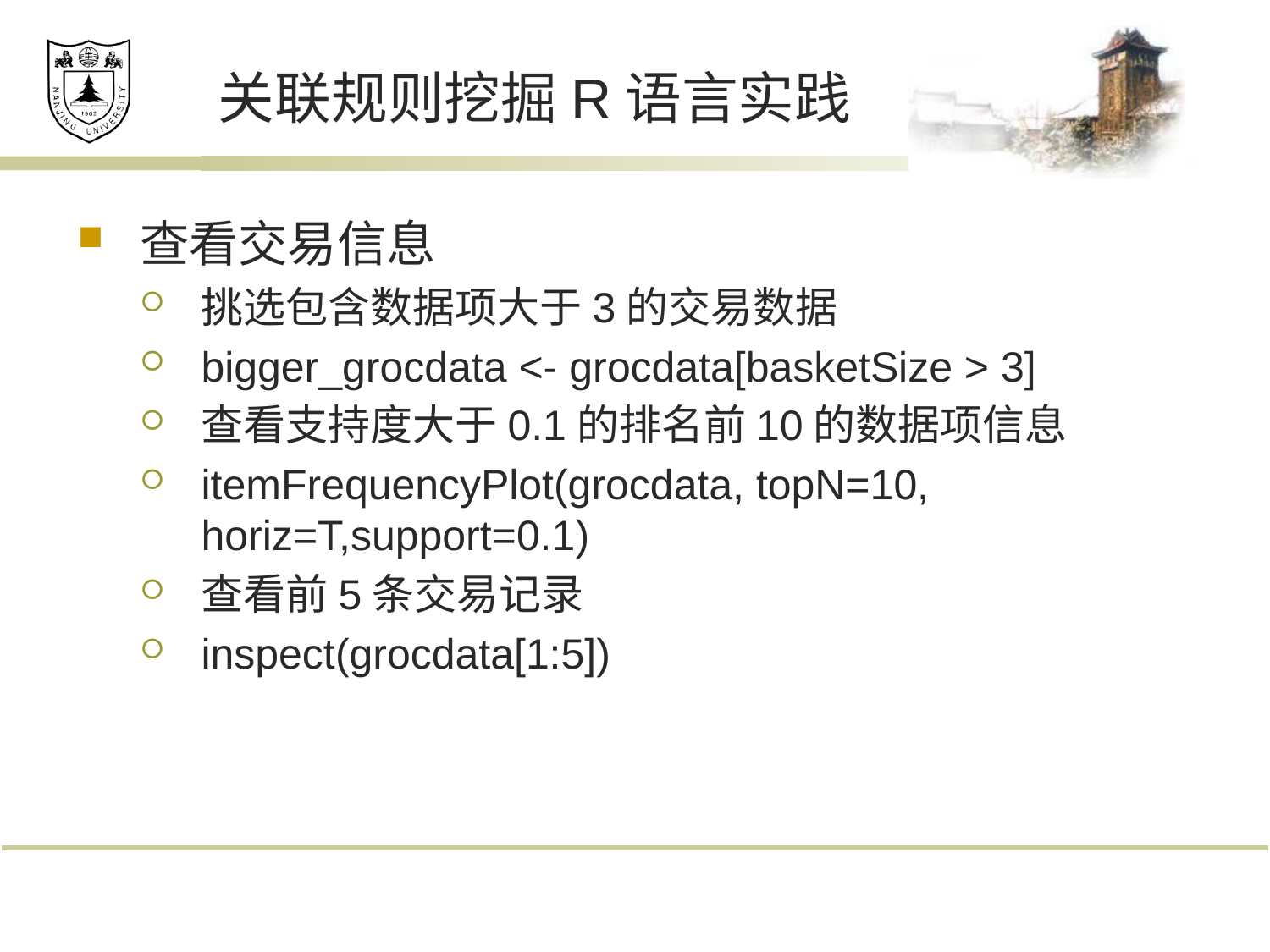

# 关联规则挖掘R语言实践
查看交易信息
挑选包含数据项大于3的交易数据
bigger_grocdata <- grocdata[basketSize > 3]
查看支持度大于0.1的排名前10的数据项信息
itemFrequencyPlot(grocdata, topN=10, horiz=T,support=0.1)
查看前5条交易记录
inspect(grocdata[1:5])